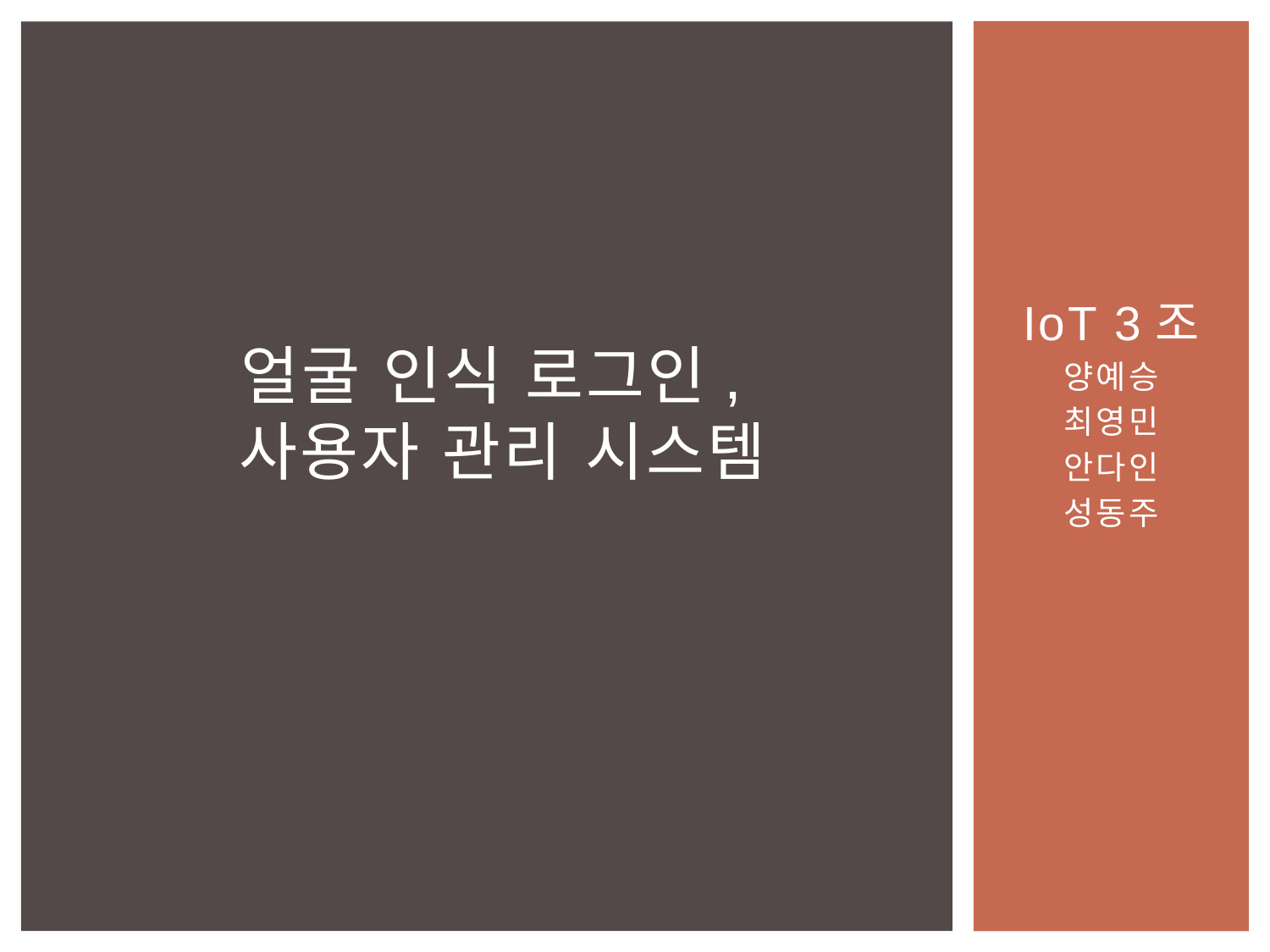

# 얼굴 인식 로그인, 사용자 관리 시스템
IoT 3조
양예승
최영민
안다인
성동주